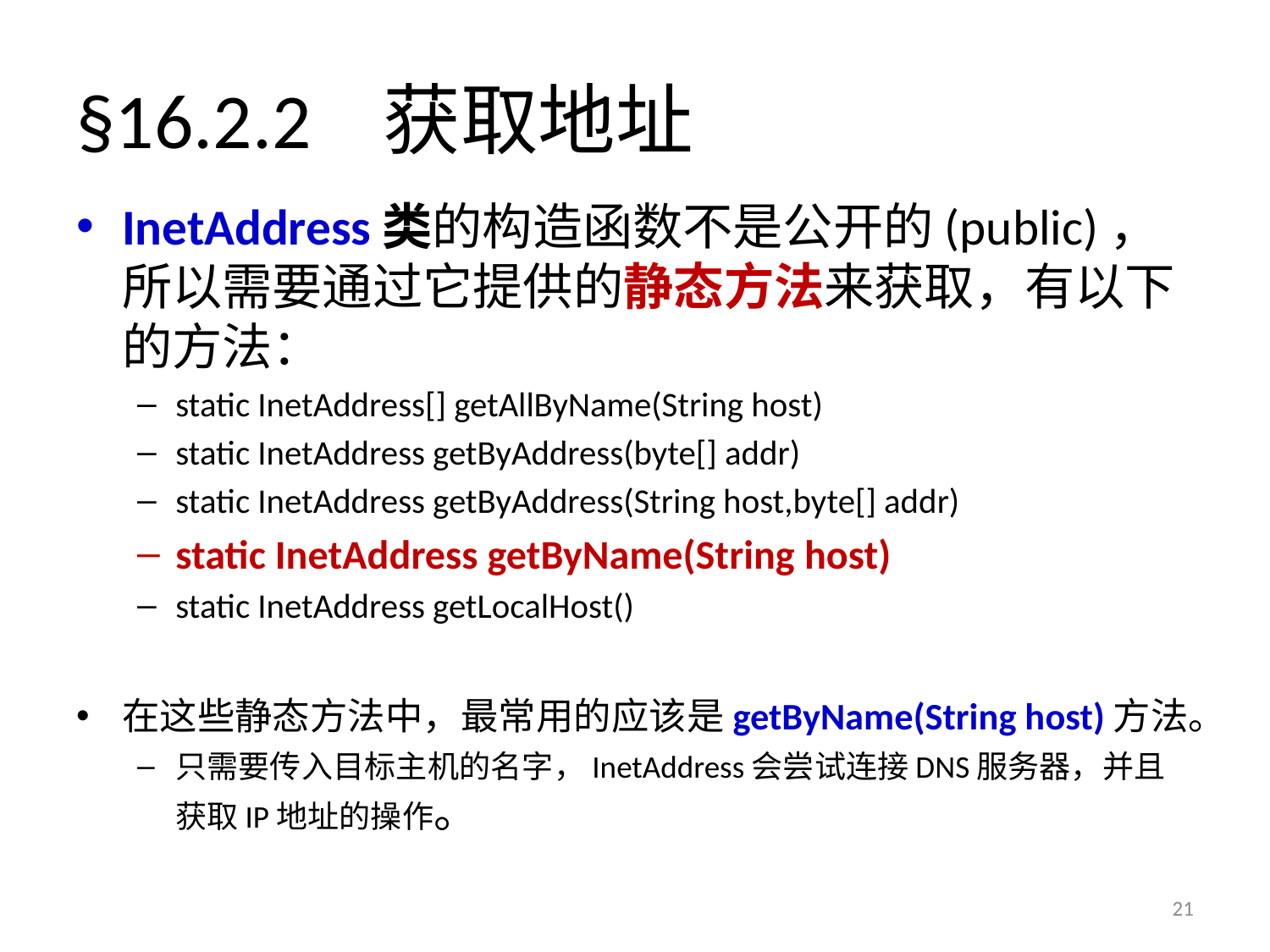

# §16.2.2   获取地址
InetAddress类的构造函数不是公开的(public)，所以需要通过它提供的静态方法来获取，有以下的方法：
static InetAddress[] getAllByName(String host)
static InetAddress getByAddress(byte[] addr)
static InetAddress getByAddress(String host,byte[] addr)
static InetAddress getByName(String host)
static InetAddress getLocalHost()

在这些静态方法中，最常用的应该是getByName(String host)方法。
只需要传入目标主机的名字，InetAddress会尝试连接DNS服务器，并且获取IP地址的操作。
21